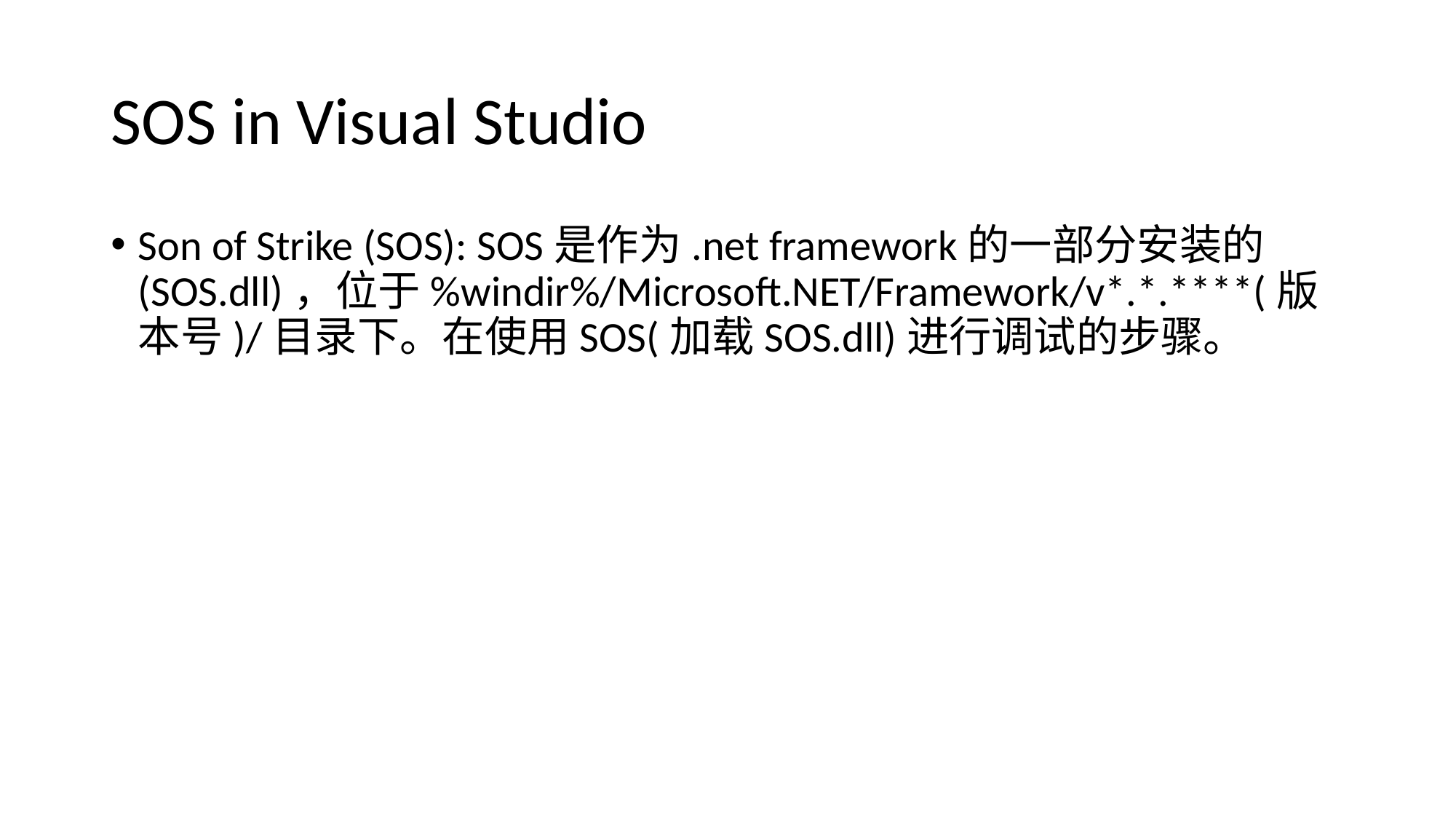

# SOS in Visual Studio
Son of Strike (SOS): SOS是作为.net framework的一部分安装的(SOS.dll)，位于%windir%/Microsoft.NET/Framework/v*.*.****(版本号)/目录下。在使用SOS(加载SOS.dll)进行调试的步骤。